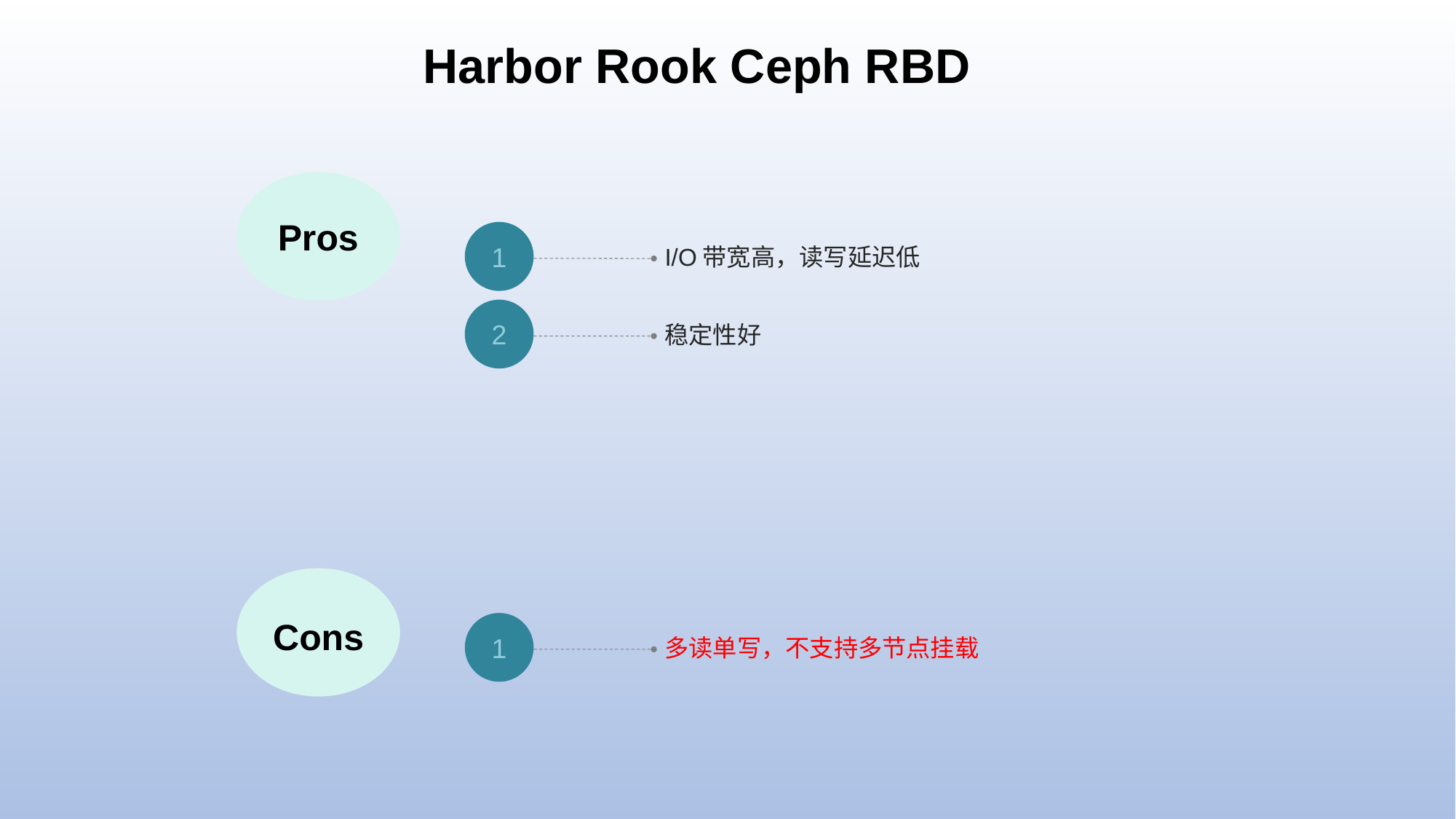

Harbor Rook Ceph RBD

Pros

1
I/O带宽高，读写延迟低

2
稳定性好

Cons

1
多读单写，不支持多节点挂载